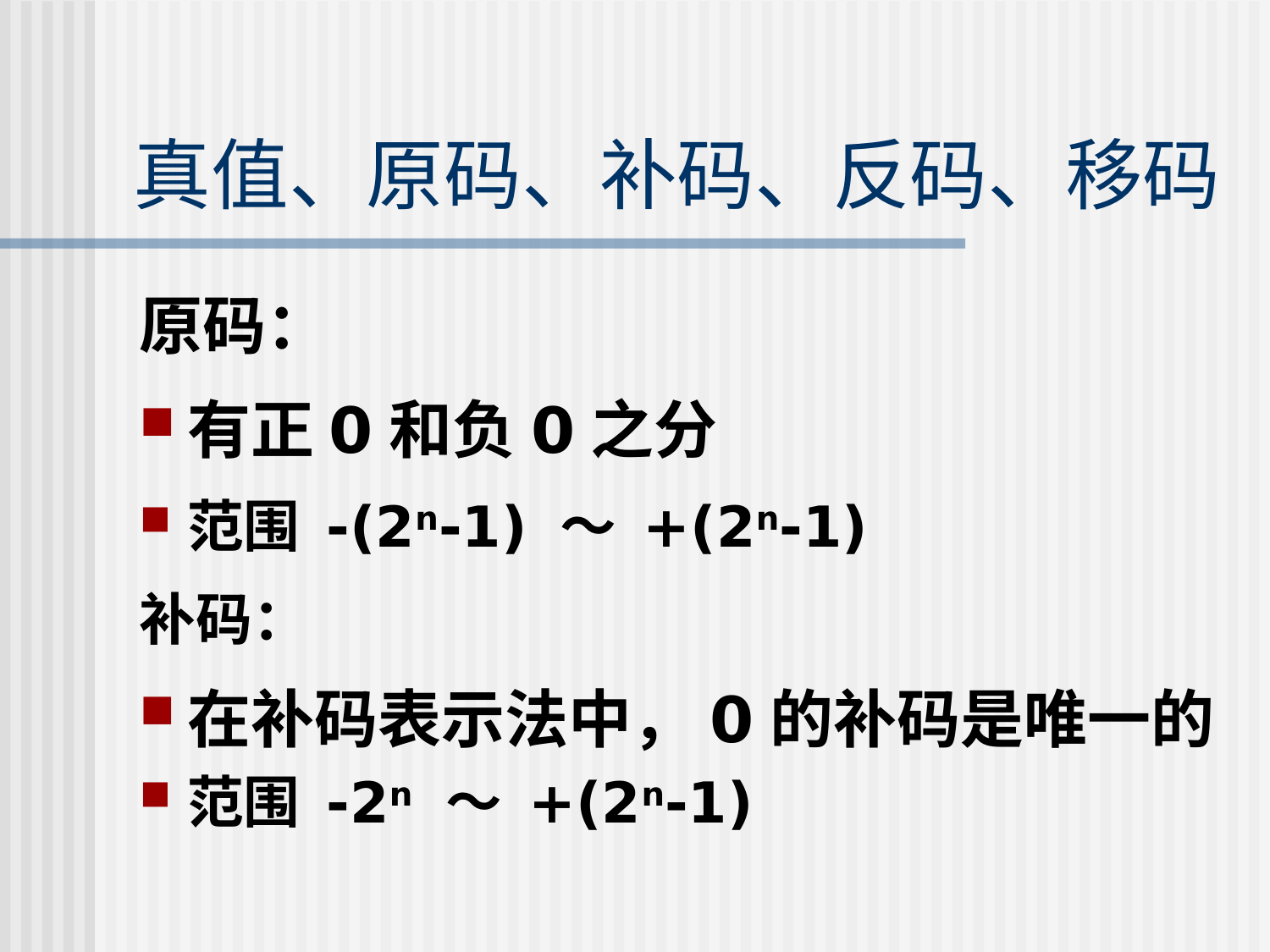

# 真值、原码、补码、反码、移码
原码：
有正0和负0之分
范围 -(2n-1) ～ +(2n-1)
补码：
在补码表示法中，0的补码是唯一的
范围 -2n ～ +(2n-1)